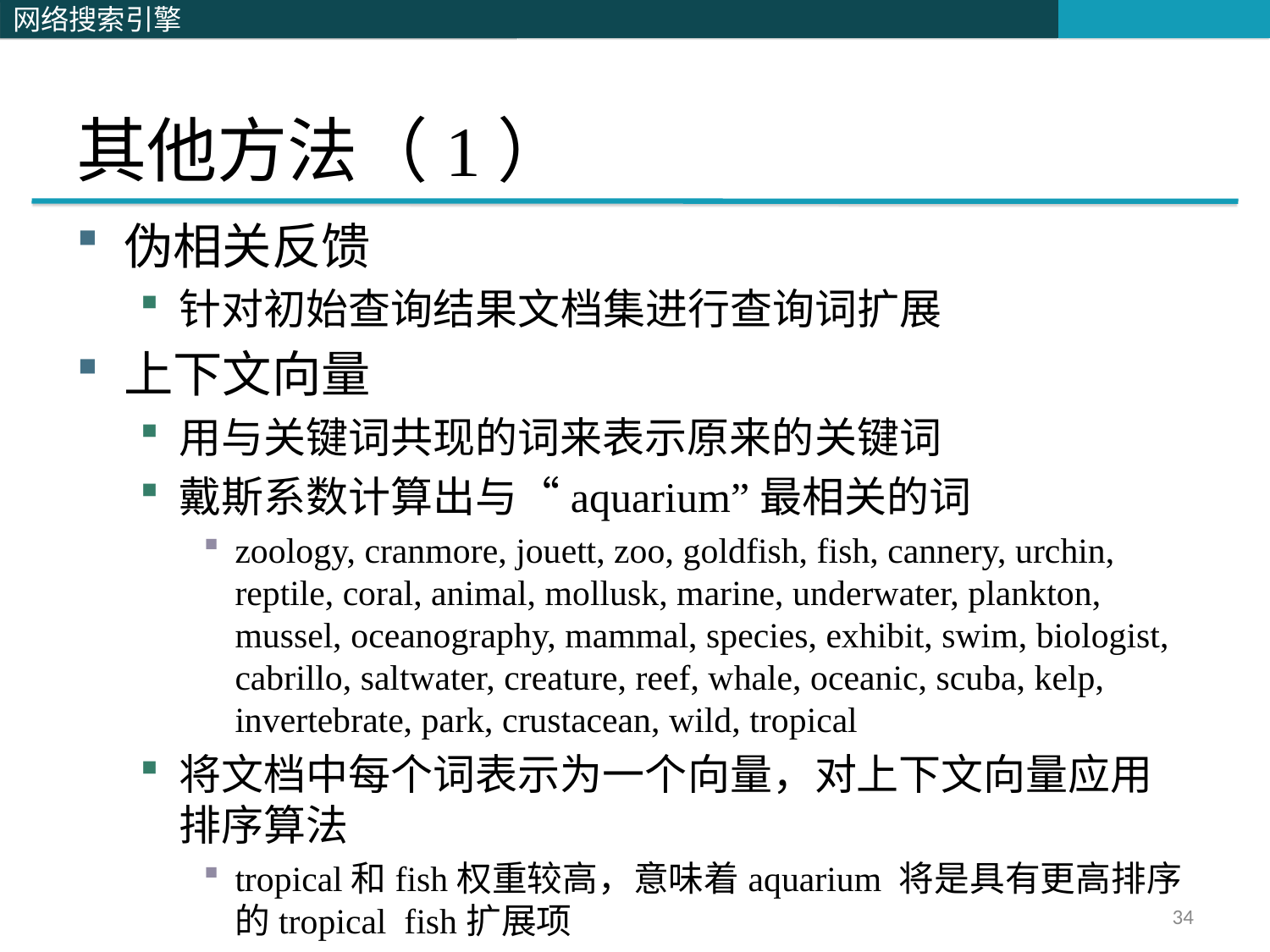

# 其他方法（1）
伪相关反馈
针对初始查询结果文档集进行查询词扩展
上下文向量
用与关键词共现的词来表示原来的关键词
戴斯系数计算出与“aquarium”最相关的词
zoology, cranmore, jouett, zoo, goldfish, fish, cannery, urchin, reptile, coral, animal, mollusk, marine, underwater, plankton, mussel, oceanography, mammal, species, exhibit, swim, biologist, cabrillo, saltwater, creature, reef, whale, oceanic, scuba, kelp, invertebrate, park, crustacean, wild, tropical
将文档中每个词表示为一个向量，对上下文向量应用排序算法
tropical和fish权重较高，意味着aquarium 将是具有更高排序的tropical  fish扩展项
34